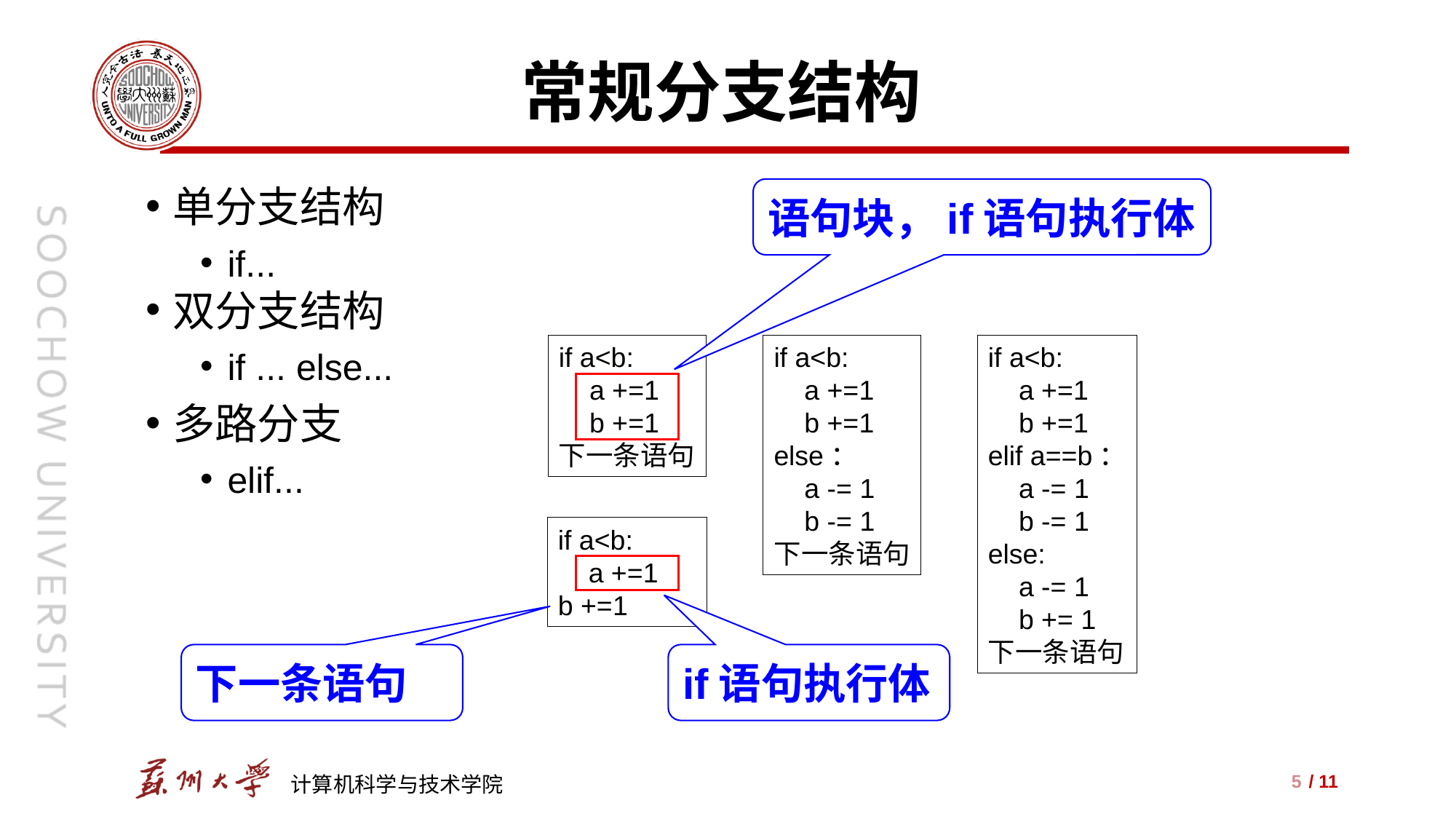

# 常规分支结构
单分支结构
if...
双分支结构
if ... else...
多路分支
elif...
语句块，if语句执行体
if a<b:
    a +=1
    b +=1
elif a==b：
    a -= 1
    b -= 1
else:
    a -= 1
    b += 1
下一条语句
if a<b:
    a +=1
    b +=1
下一条语句
if a<b:
    a +=1
    b +=1
else：
    a -= 1
    b -= 1
下一条语句

if a<b:
    a +=1
b +=1

下一条语句
if语句执行体
5